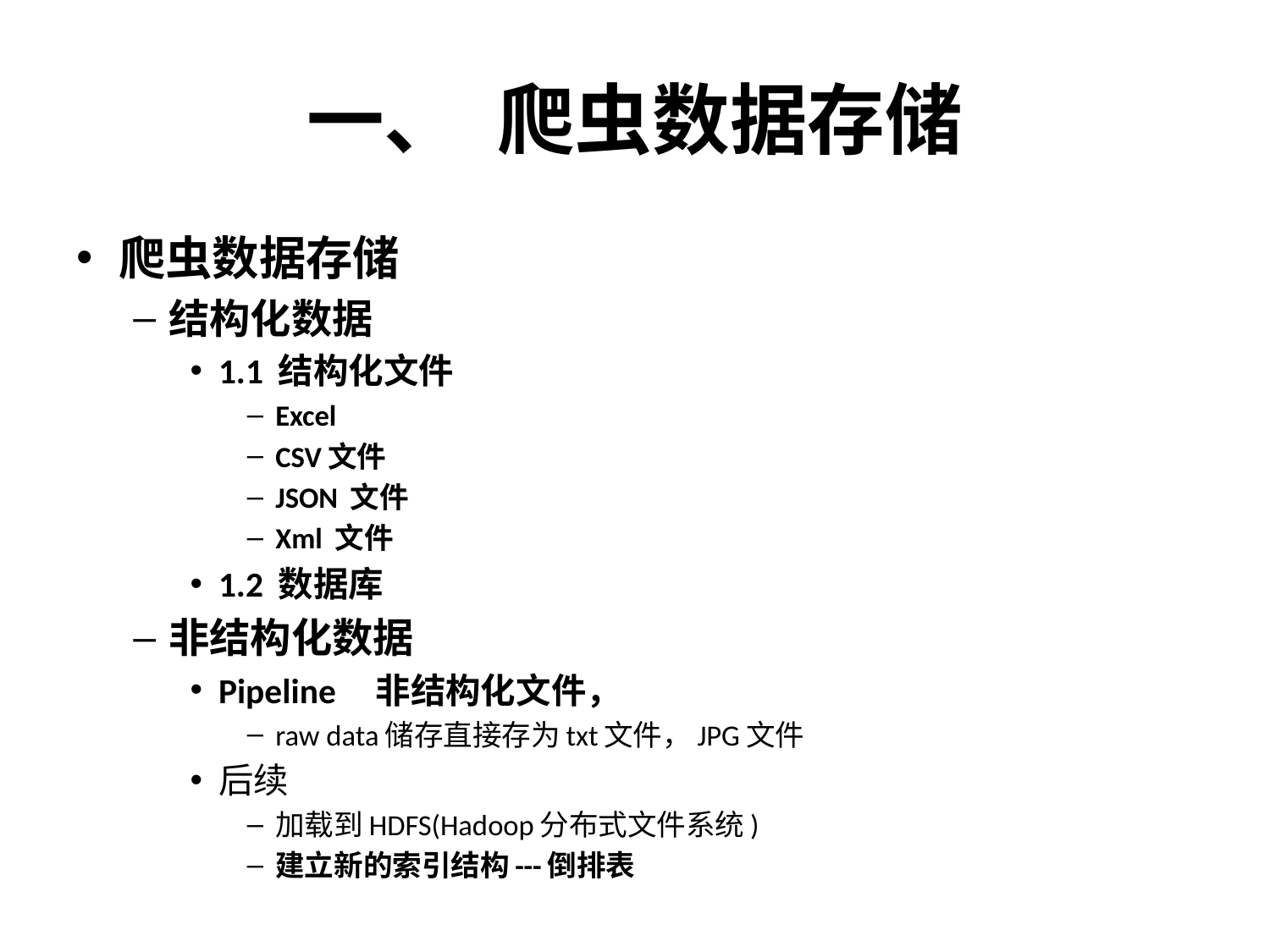

# 一、  爬虫数据存储
爬虫数据存储
结构化数据
1.1 结构化文件
Excel
CSV文件
JSON 文件
Xml 文件
1.2 数据库
非结构化数据
Pipeline    非结构化文件，
raw data储存直接存为txt文件，JPG文件
后续
加载到HDFS(Hadoop分布式文件系统)
建立新的索引结构---倒排表